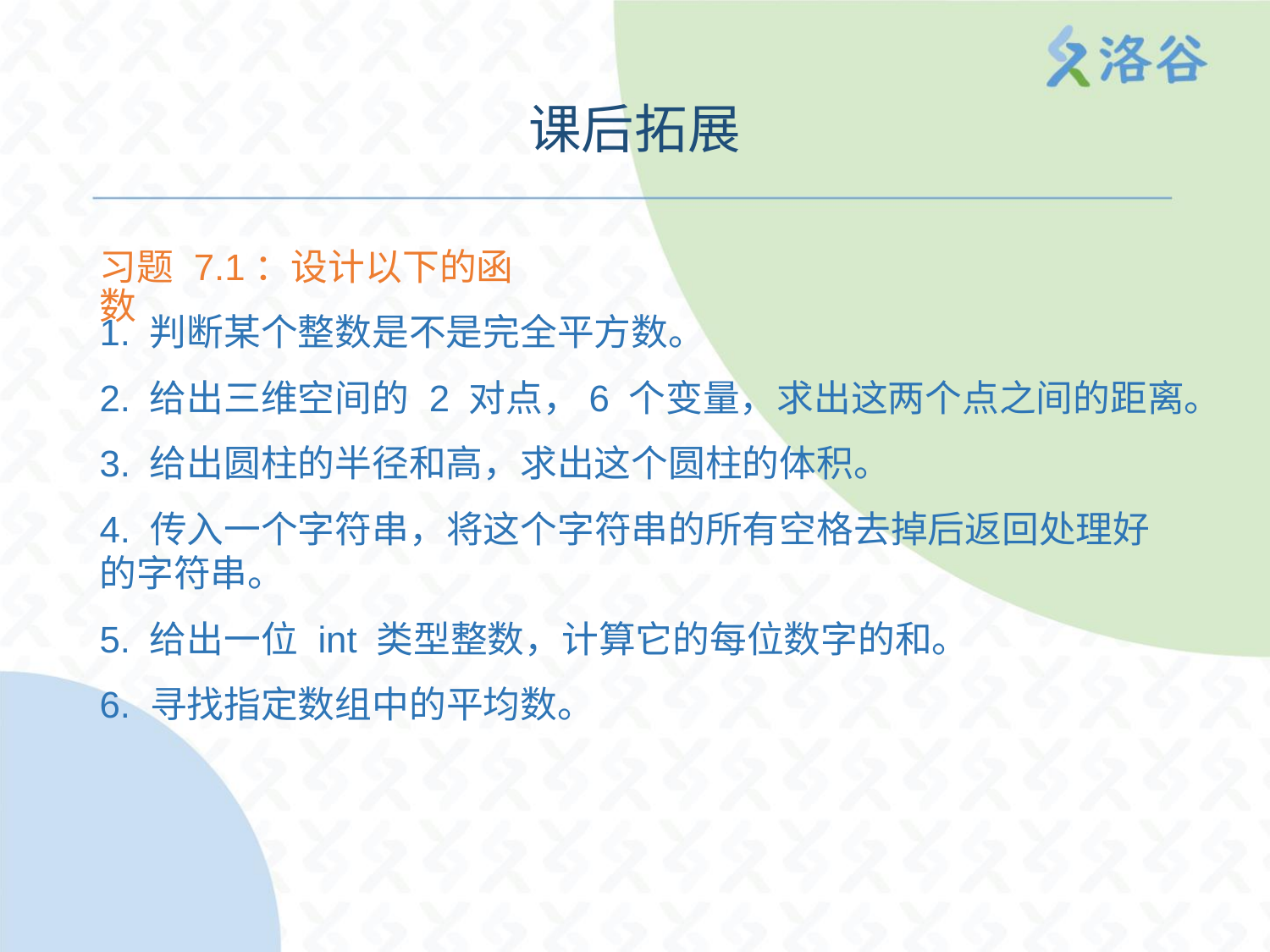

课后拓展
习题 7.1：设计以下的函数
1. 判断某个整数是不是完全平方数。
2. 给出三维空间的 2 对点，6 个变量，求出这两个点之间的距离。
3. 给出圆柱的半径和高，求出这个圆柱的体积。
4. 传入一个字符串，将这个字符串的所有空格去掉后返回处理好
的字符串。
5. 给出一位 int 类型整数，计算它的每位数字的和。
6. 寻找指定数组中的平均数。